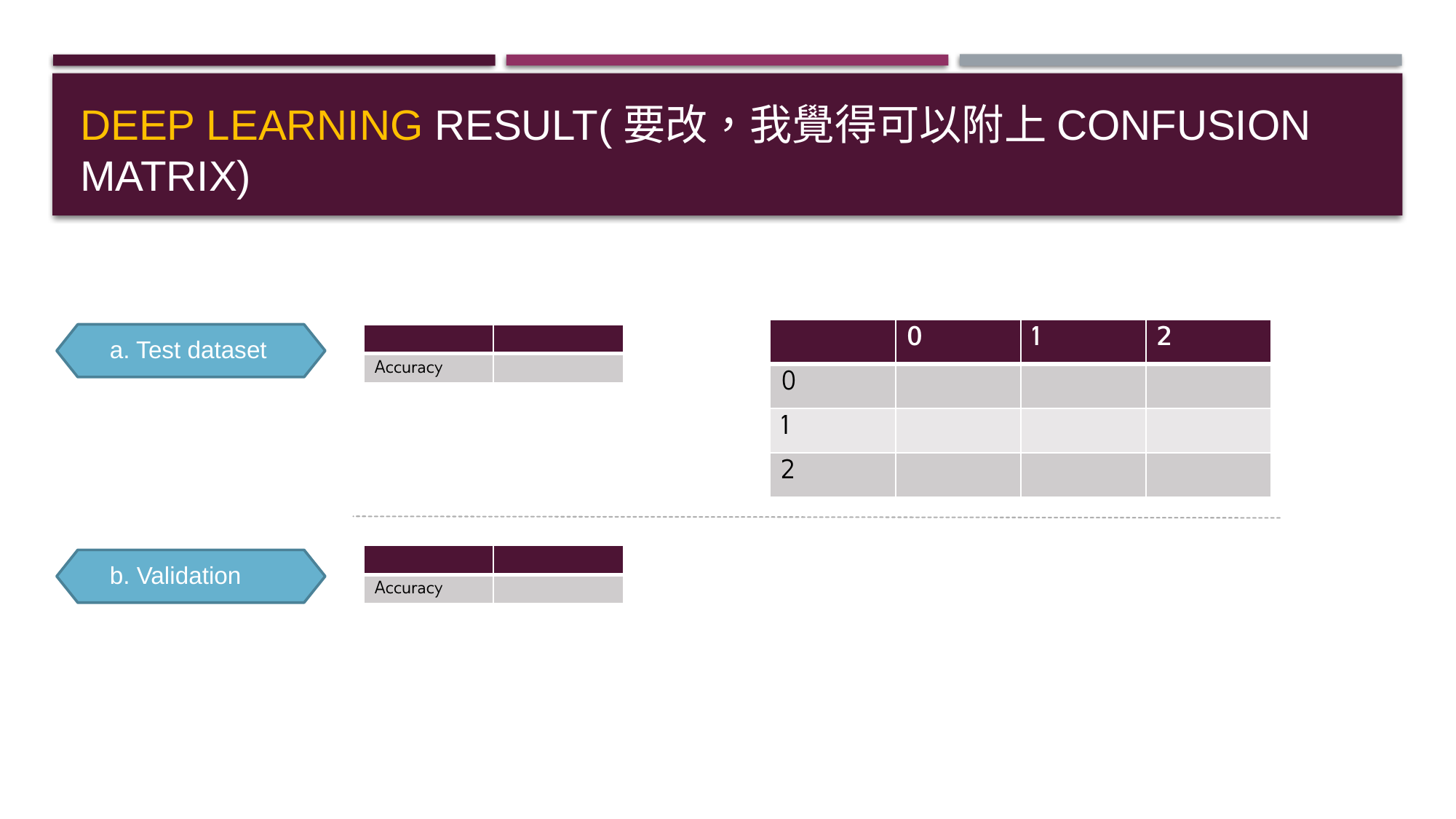

# Deep learning result(要改，我覺得可以附上confusion matrix)

|  | 0 | 1 | 2 |
| --- | --- | --- | --- |
| 0 |  |  |  |
| 1 |  |  |  |
| 2 |  |  |  |

a. Test dataset
|  |  |
| --- | --- |
| Accuracy |  |
|  |  |
| --- | --- |
| Accuracy |  |

b. Validation